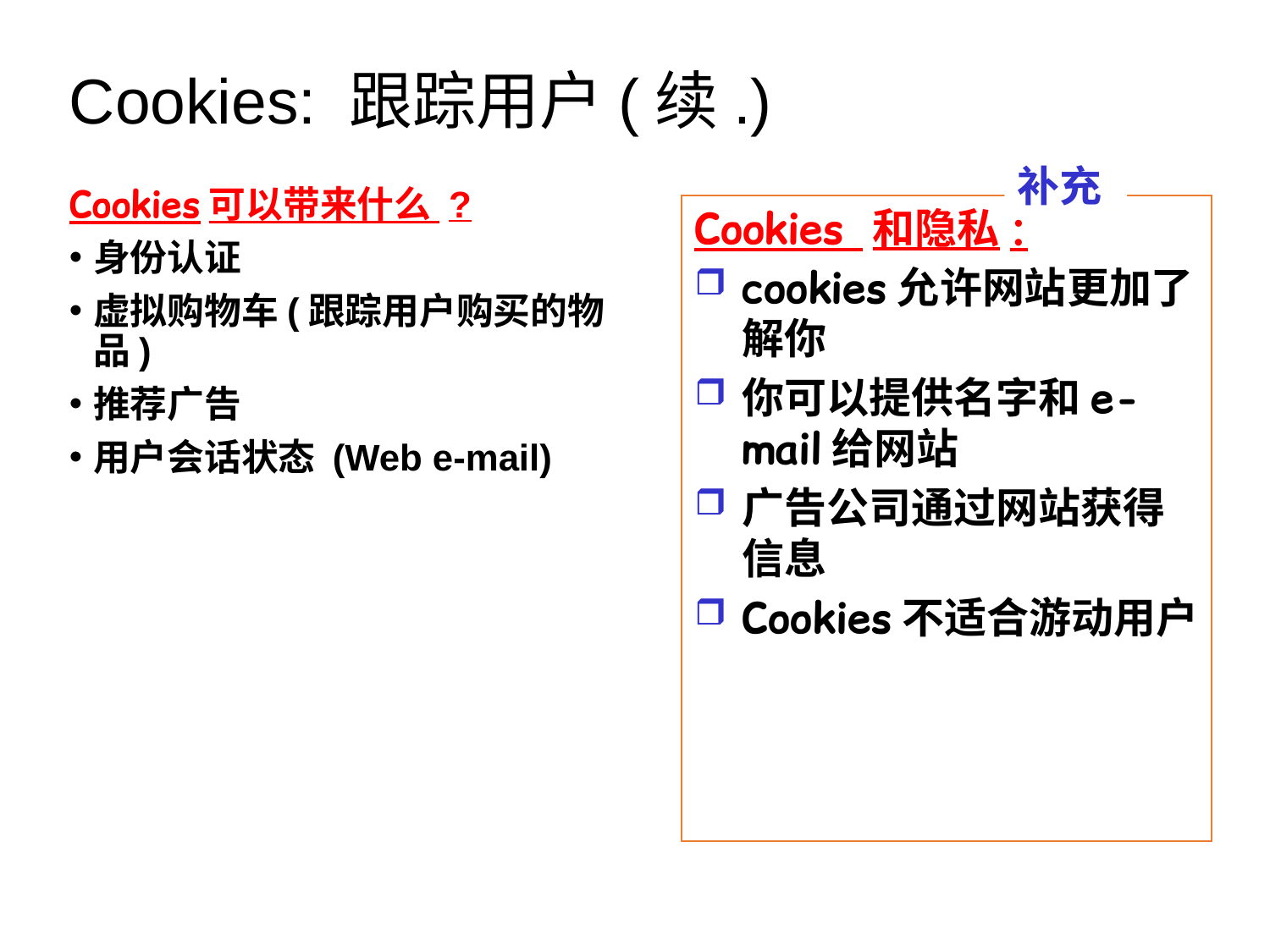

# Cookies: 跟踪用户(续.)
补充
Cookies可以带来什么 ?
身份认证
虚拟购物车(跟踪用户购买的物品)
推荐广告
用户会话状态 (Web e-mail)
Cookies 和隐私:
cookies允许网站更加了解你
你可以提供名字和e-mail给网站
广告公司通过网站获得信息
Cookies不适合游动用户